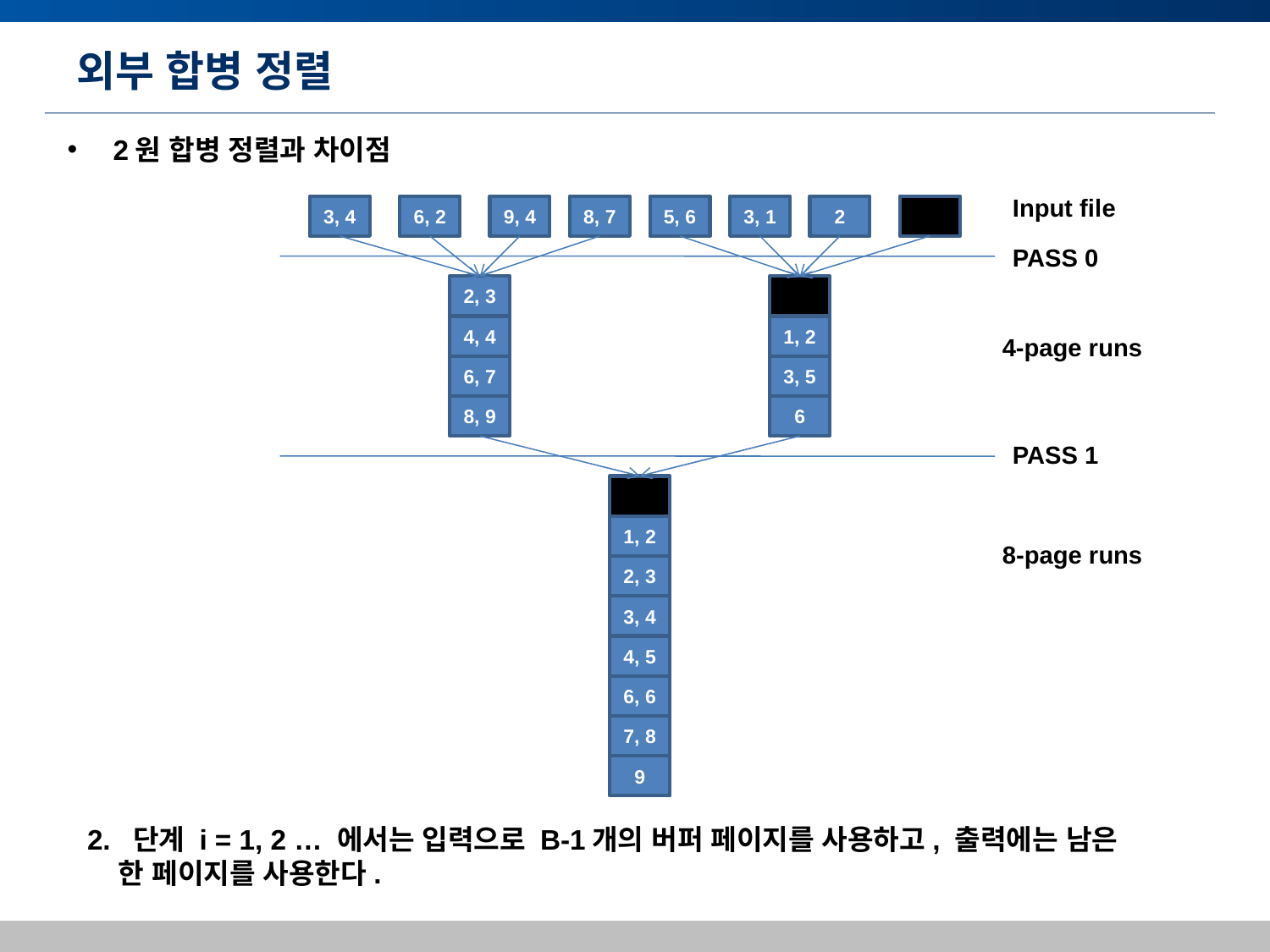

# 외부 합병 정렬
  2원 합병 정렬과 차이점
Input file
3, 4
6, 2
9, 4
8, 7
5, 6
3, 1
2

PASS 0
2, 3

4, 4
1, 2
4-page runs
6, 7
3, 5
8, 9
6
PASS 1

1, 2
8-page runs
2, 3
3, 4
4, 5
6, 6
7, 8
9
2.  단계 i = 1, 2 … 에서는 입력으로 B-1개의 버퍼 페이지를 사용하고, 출력에는 남은
    한 페이지를 사용한다.